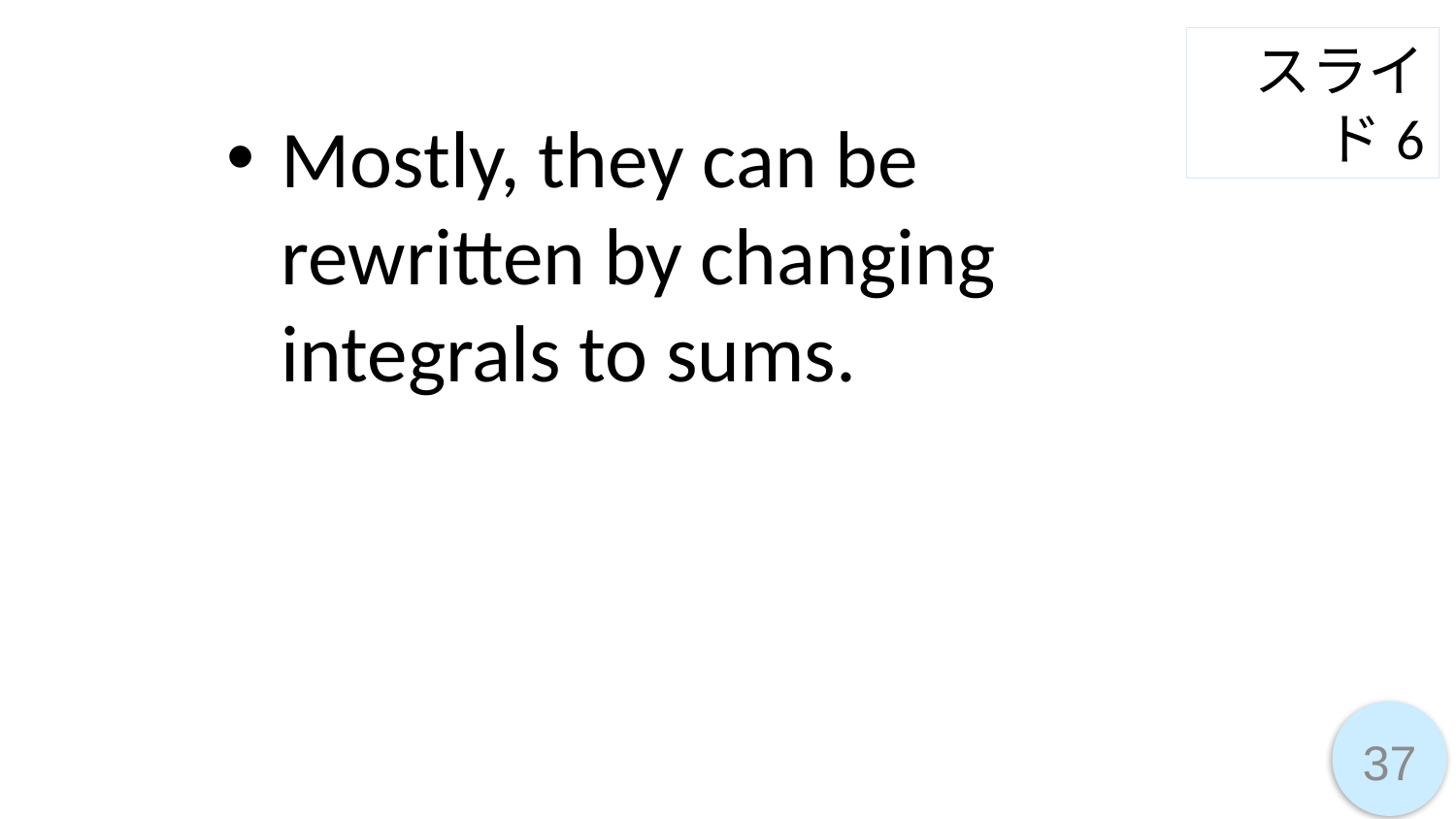

スライド6
Mostly, they can be rewritten by changing integrals to sums.
37